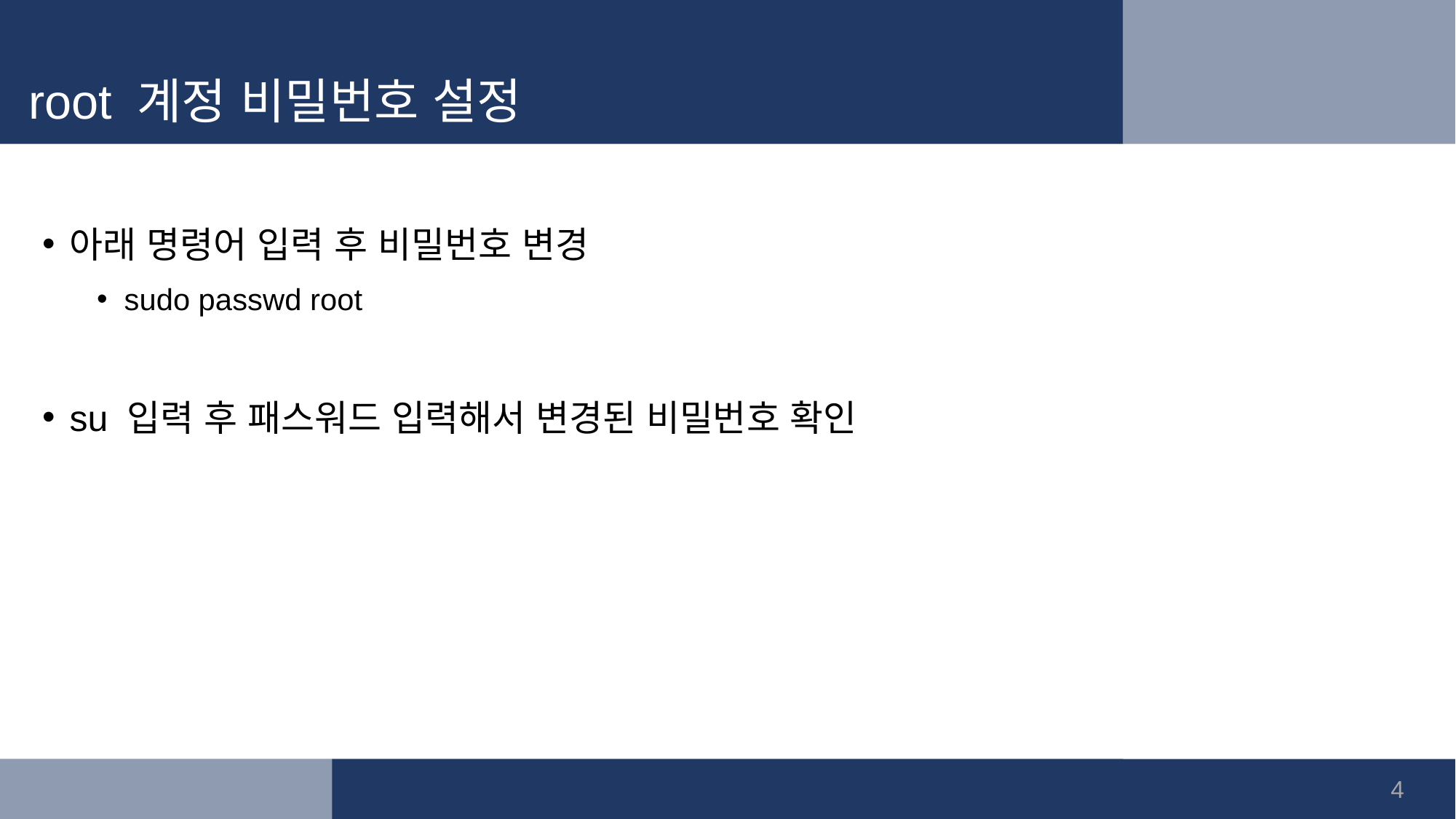

# root 계정 비밀번호 설정
아래 명령어 입력 후 비밀번호 변경
sudo passwd root

su 입력 후 패스워드 입력해서 변경된 비밀번호 확인
4